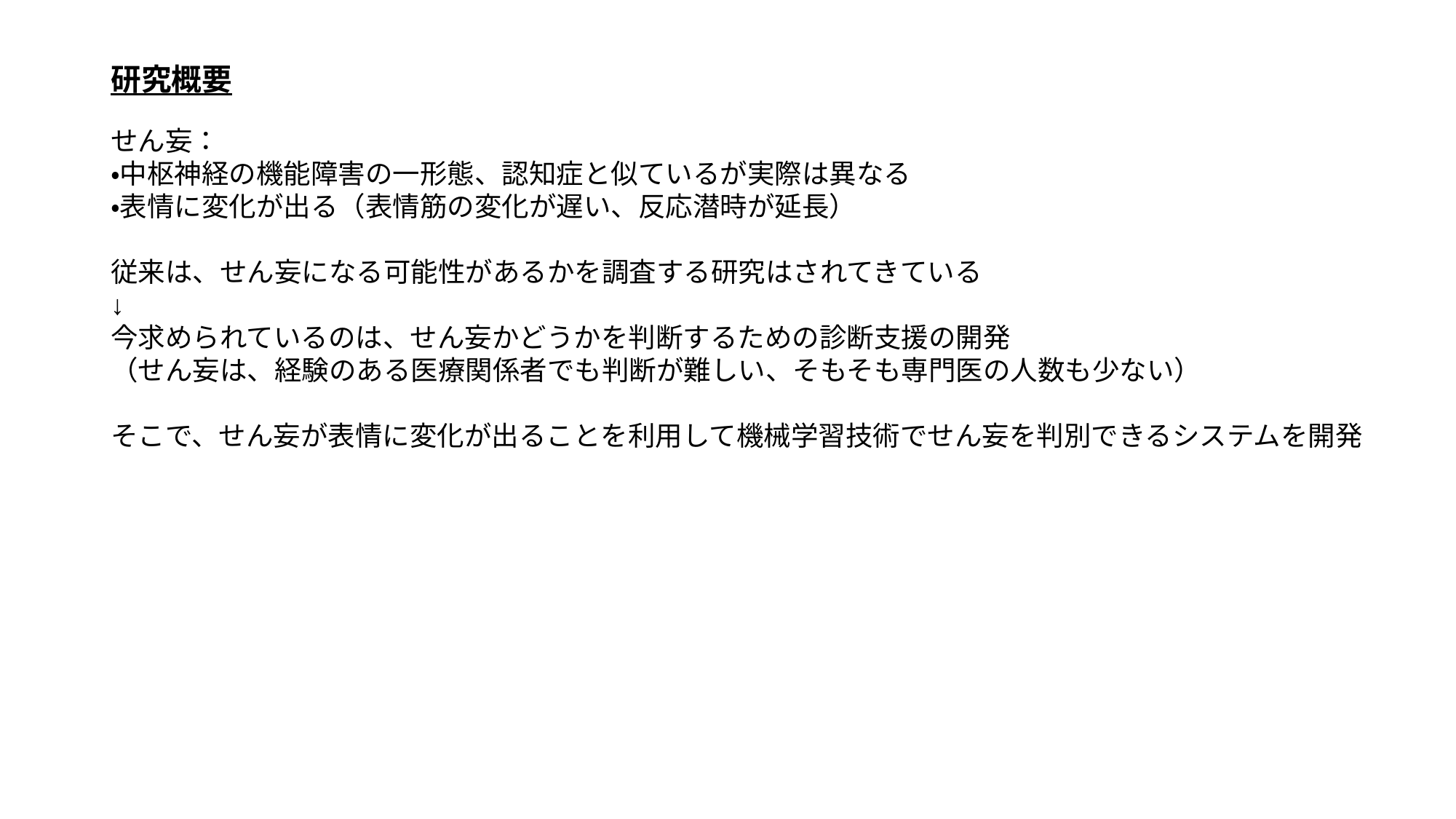

# 研究概要
せん妄：
・中枢神経の機能障害の一形態、認知症と似ているが実際は異なる
・表情に変化が出る（表情筋の変化が遅い、反応潜時が延長）

従来は、せん妄になる可能性があるかを調査する研究はされてきている
↓
今求められているのは、せん妄かどうかを判断するための診断支援の開発
（せん妄は、経験のある医療関係者でも判断が難しい、そもそも専門医の人数も少ない）

そこで、せん妄が表情に変化が出ることを利用して機械学習技術でせん妄を判別できるシステムを開発